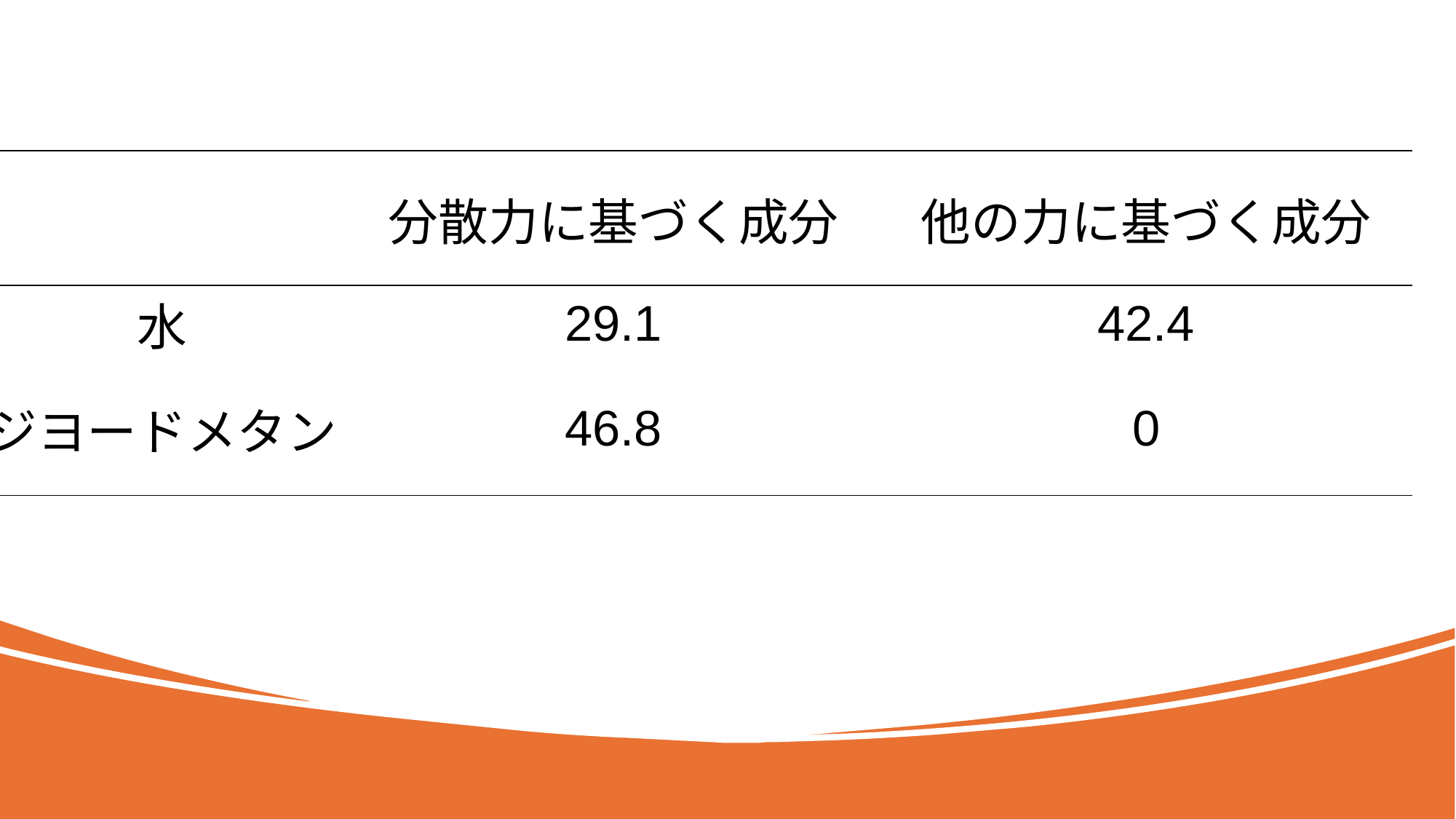

|  | 分散力に基づく成分 | 他の力に基づく成分 |
| --- | --- | --- |
| 水 | 29.1 | 42.4 |
| ジヨードメタン | 46.8 | 0 |